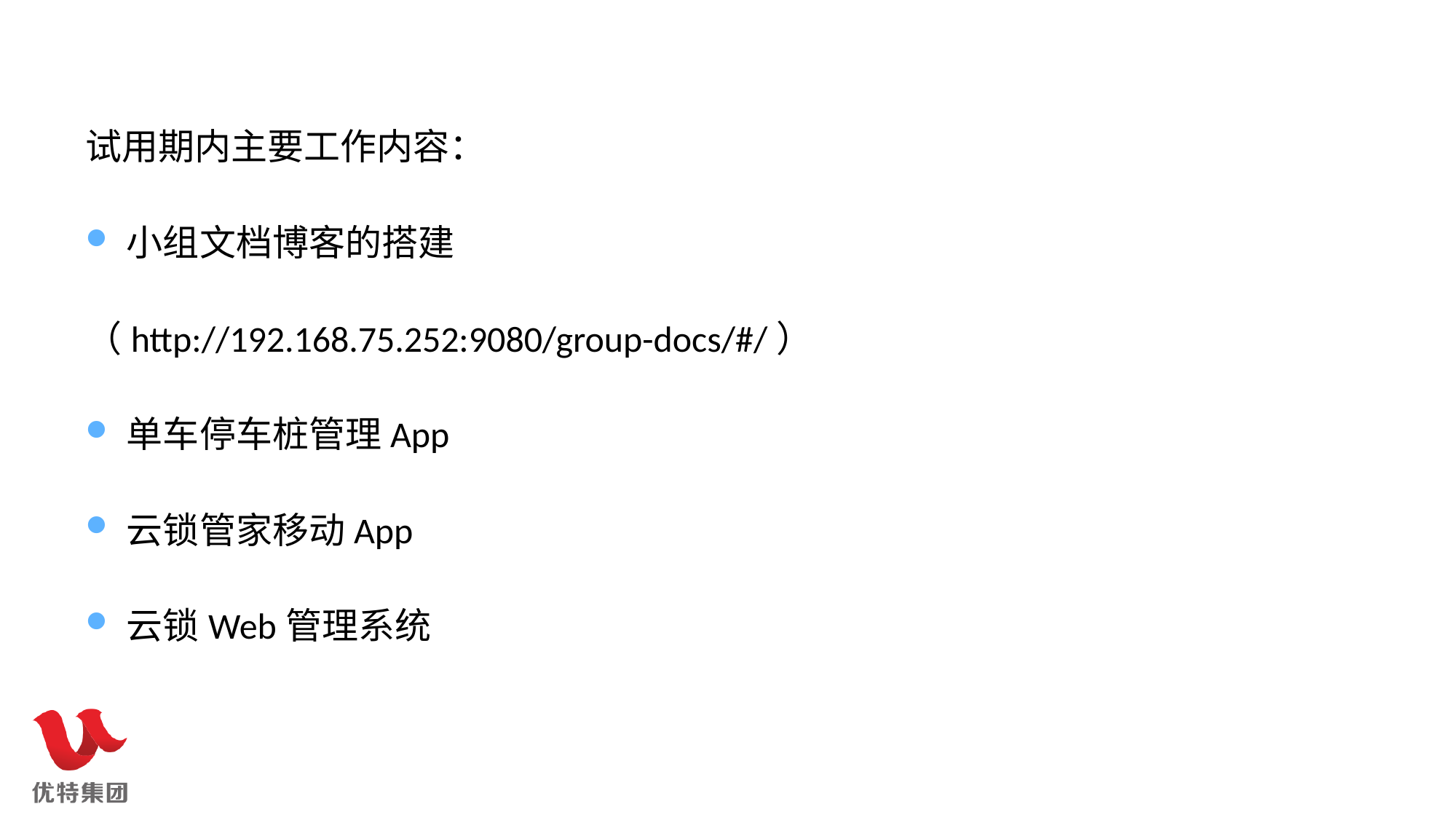

试用期内主要工作内容：
小组文档博客的搭建
（http://192.168.75.252:9080/group-docs/#/）
单车停车桩管理App
云锁管家移动App
云锁Web管理系统